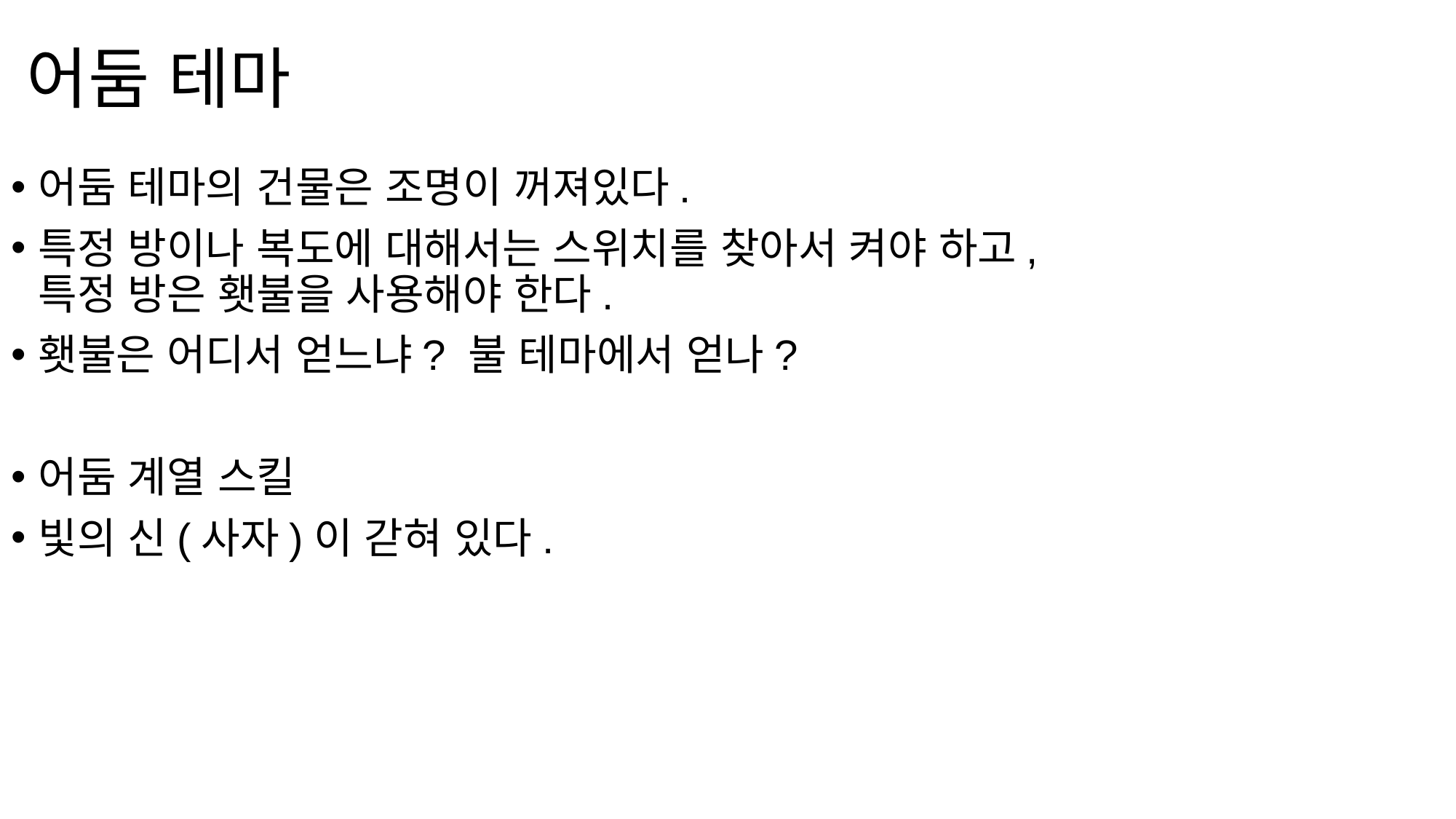

# 어둠 테마
어둠 테마의 건물은 조명이 꺼져있다.
특정 방이나 복도에 대해서는 스위치를 찾아서 켜야 하고,
특정 방은 횃불을 사용해야 한다.
횃불은 어디서 얻느냐? 불 테마에서 얻나?

어둠 계열 스킬
빛의 신(사자)이 갇혀 있다.